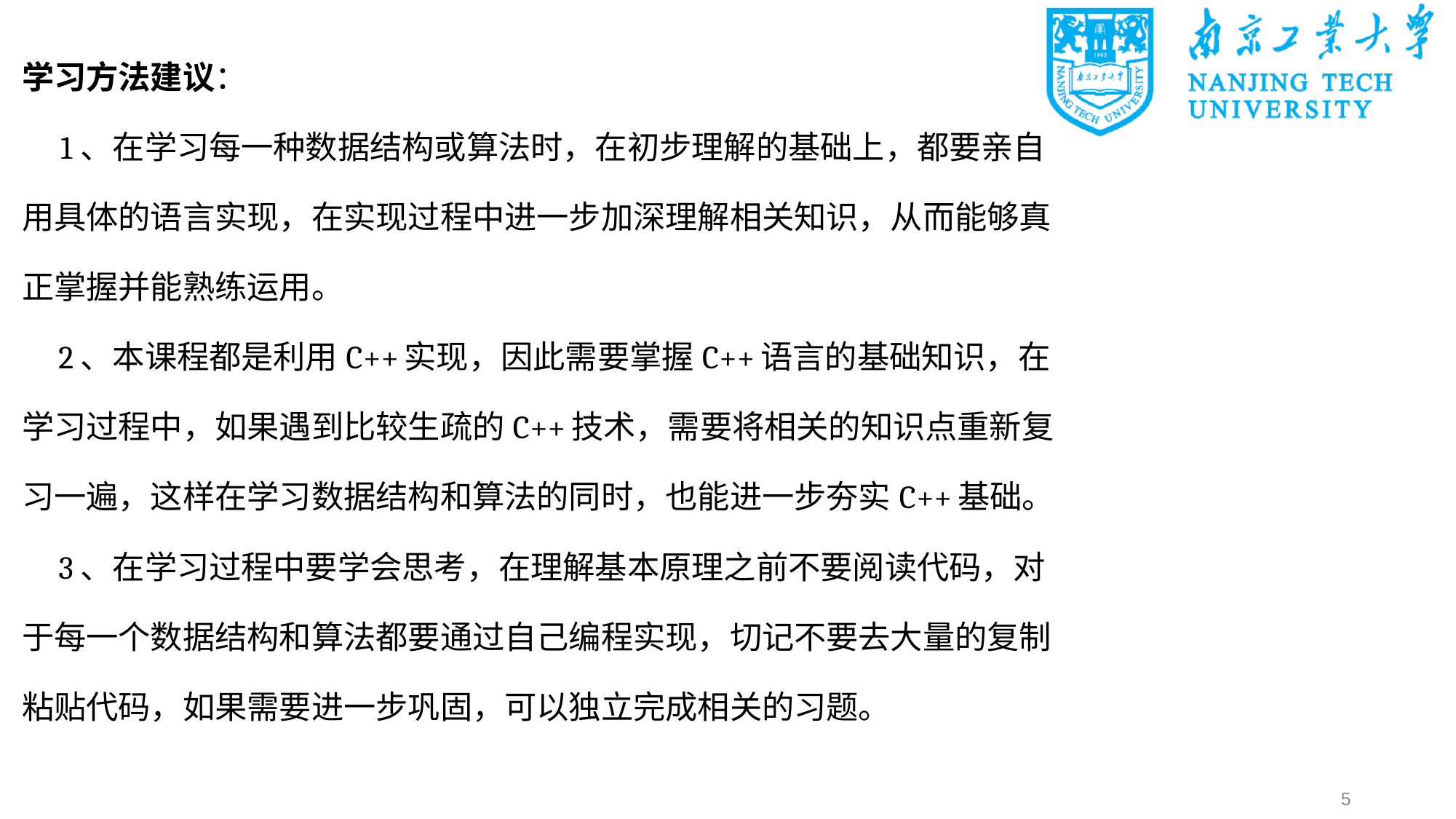

学习方法建议：
1、在学习每一种数据结构或算法时，在初步理解的基础上，都要亲自用具体的语言实现，在实现过程中进一步加深理解相关知识，从而能够真正掌握并能熟练运用。
2、本课程都是利用C++实现，因此需要掌握C++语言的基础知识，在学习过程中，如果遇到比较生疏的C++技术，需要将相关的知识点重新复习一遍，这样在学习数据结构和算法的同时，也能进一步夯实C++基础。
3、在学习过程中要学会思考，在理解基本原理之前不要阅读代码，对于每一个数据结构和算法都要通过自己编程实现，切记不要去大量的复制粘贴代码，如果需要进一步巩固，可以独立完成相关的习题。
5